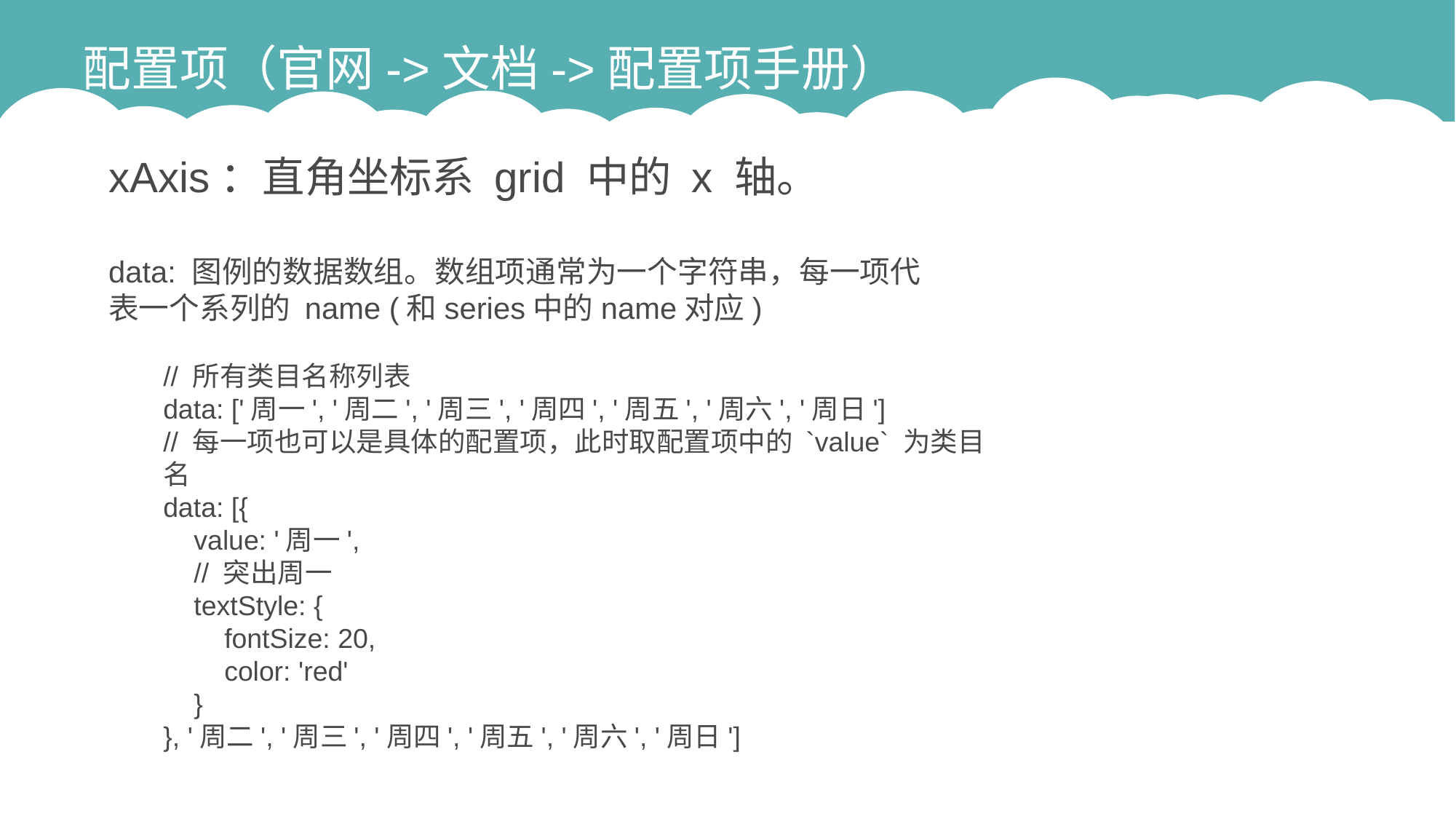

配置项（官网->文档->配置项手册）
xAxis：直角坐标系 grid 中的 x 轴。

data: 图例的数据数组。数组项通常为一个字符串，每一项代表一个系列的 name (和series中的name对应)
// 所有类目名称列表
data: ['周一', '周二', '周三', '周四', '周五', '周六', '周日']
// 每一项也可以是具体的配置项，此时取配置项中的 `value` 为类目名
data: [{
    value: '周一',
    // 突出周一
    textStyle: {
        fontSize: 20,
        color: 'red'
    }
}, '周二', '周三', '周四', '周五', '周六', '周日']